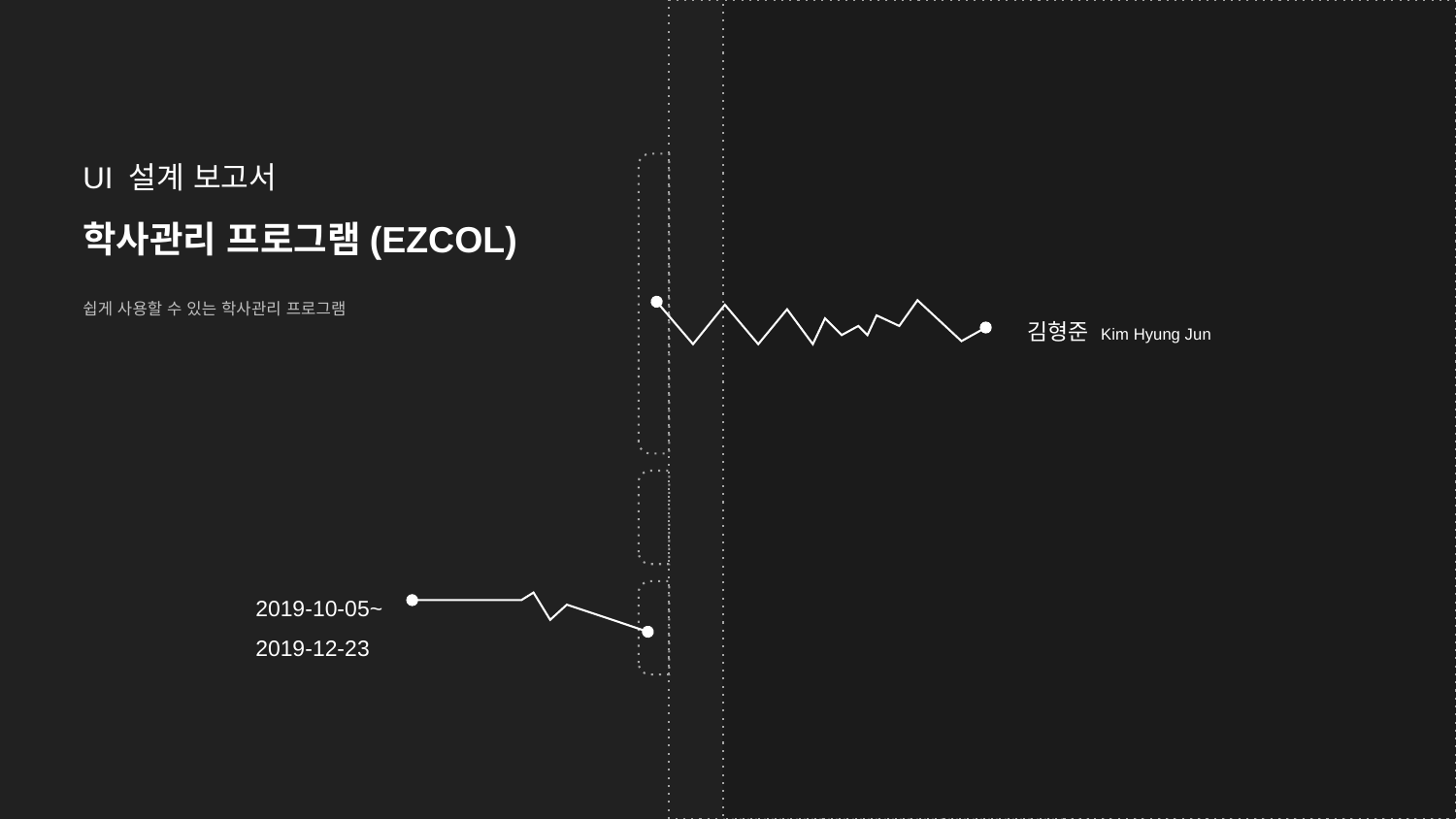

UI 설계 보고서
학사관리 프로그램(EZCOL)

쉽게 사용할 수 있는 학사관리 프로그램

김형준 Kim Hyung Jun

2019-10-05~
2019-12-23